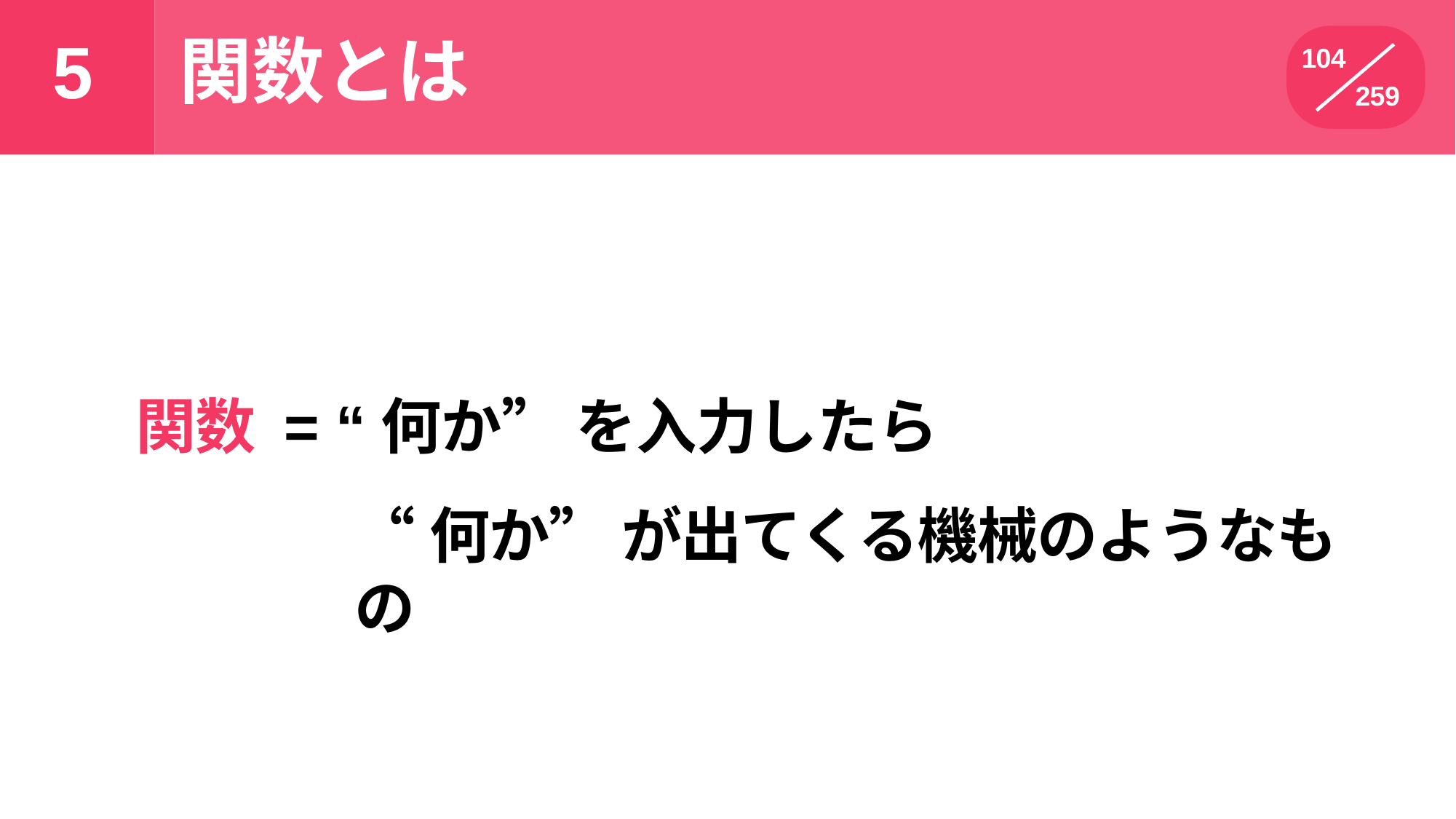

関数とは
# 5
104
259
関数 = “何か” を入力したら
“何か” が出てくる機械のようなもの